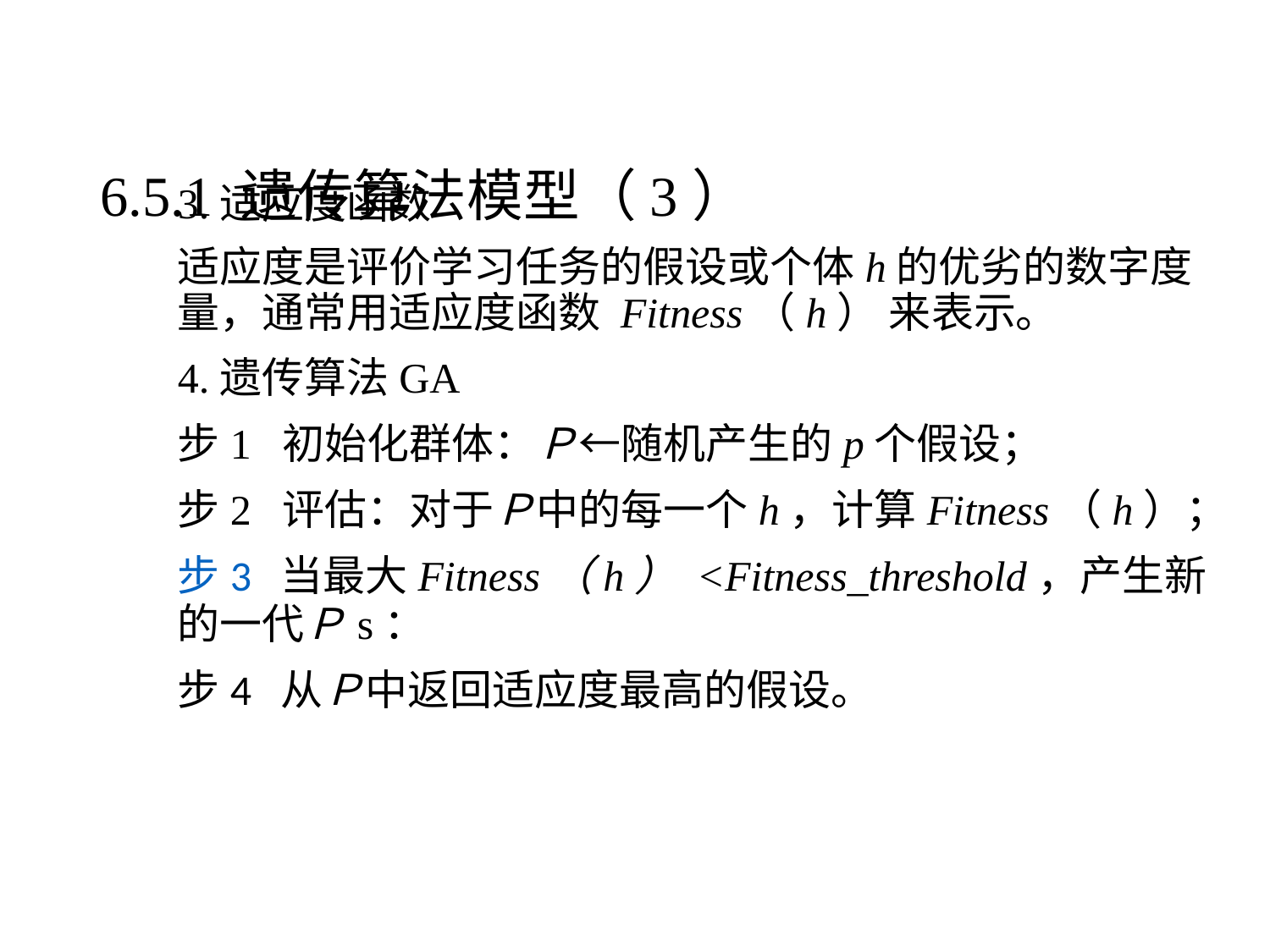

# 6.5.1 遗传算法模型（3）
3.适应度函数
适应度是评价学习任务的假设或个体h的优劣的数字度量，通常用适应度函数 Fitness（h） 来表示。
4.遗传算法GA
步1  初始化群体：Ｐ←随机产生的p个假设；
步2  评估：对于Ｐ中的每一个h，计算Fitness（h）；
步3  当最大Fitness（h） <Fitness_threshold，产生新的一代Ｐs：
步4  从Ｐ中返回适应度最高的假设。